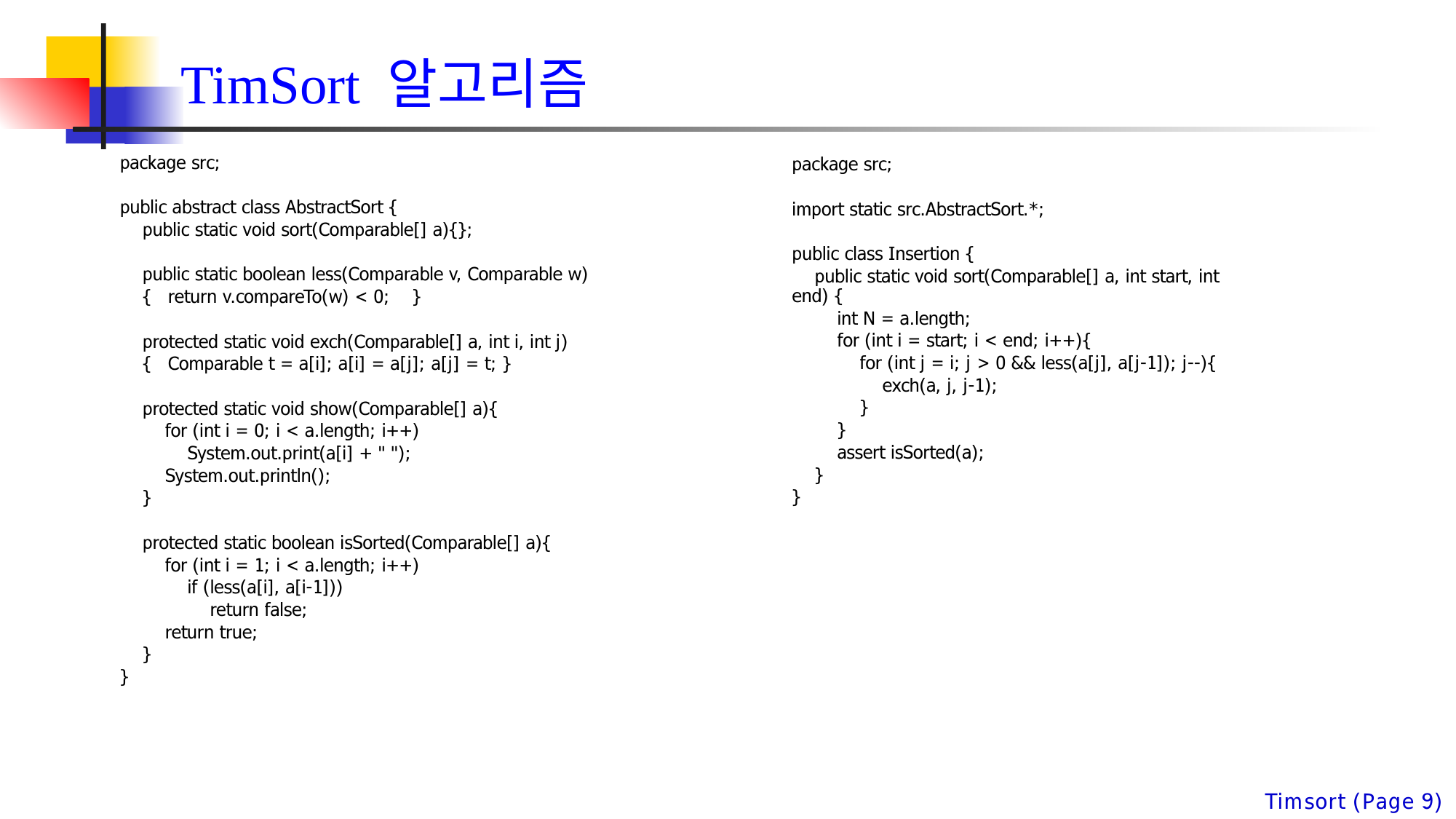

# TimSort 알고리즘
package src;

public abstract class AbstractSort {
    public static void sort(Comparable[] a){};

    public static boolean less(Comparable v, Comparable w)
    {   return v.compareTo(w) < 0;    }

    protected static void exch(Comparable[] a, int i, int j)
    {   Comparable t = a[i]; a[i] = a[j]; a[j] = t; }

    protected static void show(Comparable[] a){
        for (int i = 0; i < a.length; i++)
            System.out.print(a[i] + " ");
        System.out.println();
    }

    protected static boolean isSorted(Comparable[] a){
        for (int i = 1; i < a.length; i++)
            if (less(a[i], a[i-1]))
                return false;
        return true;
    }
}

package src;

import static src.AbstractSort.*;

public class Insertion {
    public static void sort(Comparable[] a, int start, int end) {
        int N = a.length;
        for (int i = start; i < end; i++){
            for (int j = i; j > 0 && less(a[j], a[j-1]); j--){
                exch(a, j, j-1);
            }
        }
        assert isSorted(a);
    }
}

Timsort (Page 9)